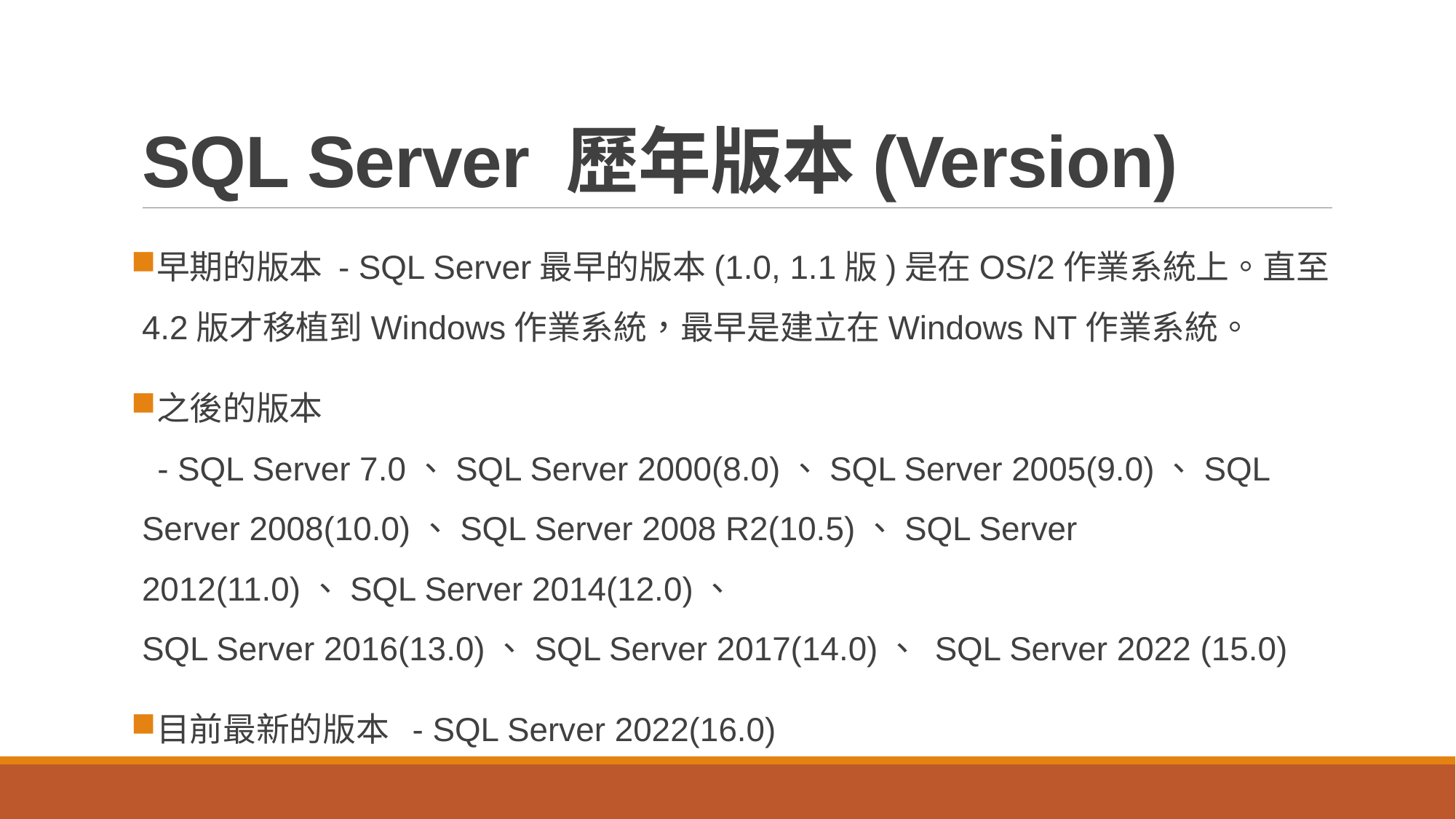

# SQL Server 歷年版本(Version)
早期的版本 - SQL Server最早的版本(1.0, 1.1版)是在OS/2作業系統上。直至4.2版才移植到Windows作業系統，最早是建立在Windows NT作業系統。
之後的版本
 - SQL Server 7.0、SQL Server 2000(8.0)、SQL Server 2005(9.0)、SQL Server 2008(10.0)、SQL Server 2008 R2(10.5)、SQL Server 2012(11.0)、SQL Server 2014(12.0)、
SQL Server 2016(13.0)、SQL Server 2017(14.0)、 SQL Server 2022 (15.0)
目前最新的版本  - SQL Server 2022(16.0)